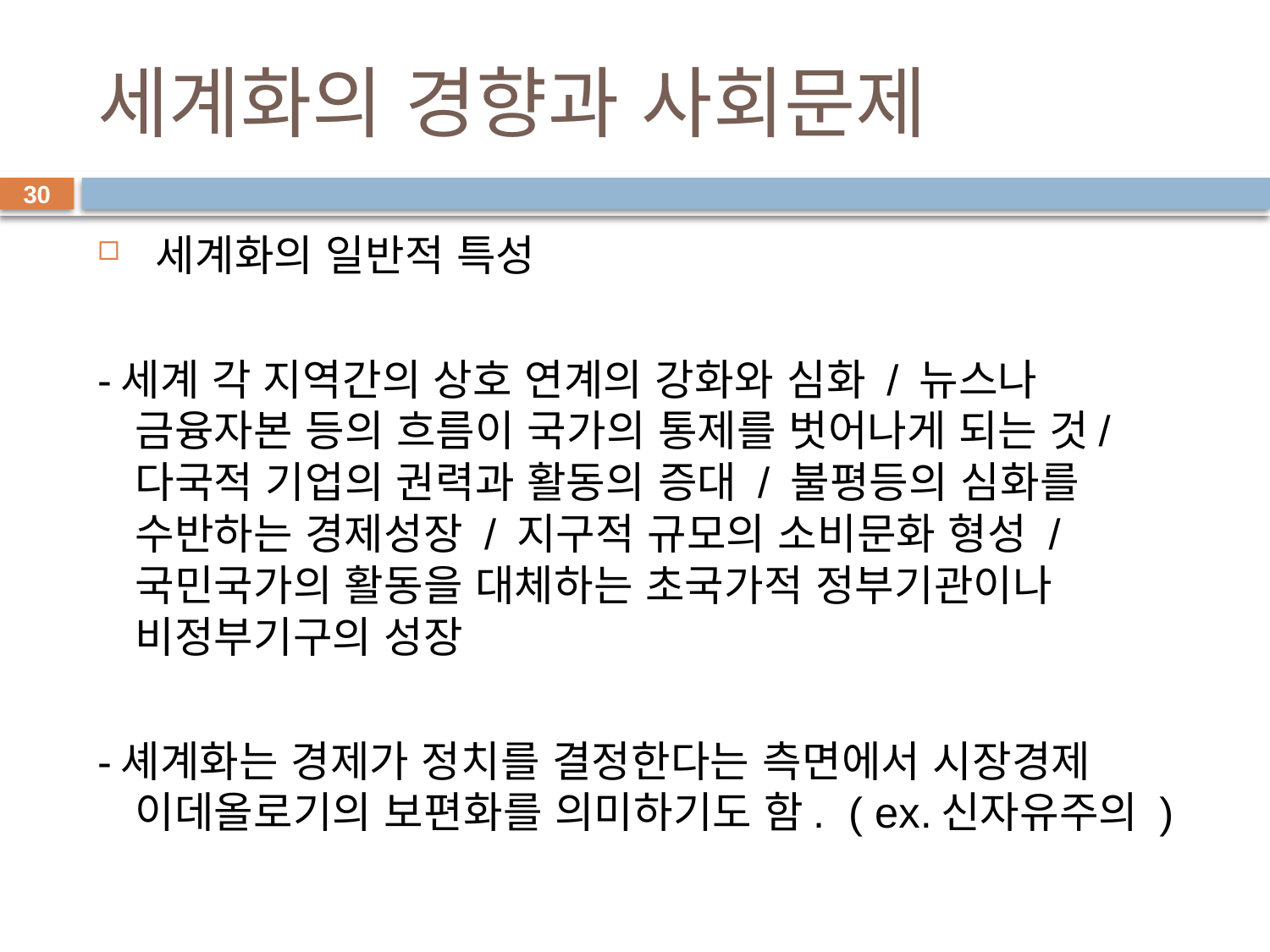

# 세계화의 경향과 사회문제
30
 세계화의 일반적 특성

-세계 각 지역간의 상호 연계의 강화와 심화 / 뉴스나 금융자본 등의 흐름이 국가의 통제를 벗어나게 되는 것/ 다국적 기업의 권력과 활동의 증대 / 불평등의 심화를 수반하는 경제성장 / 지구적 규모의 소비문화 형성 / 국민국가의 활동을 대체하는 초국가적 정부기관이나 비정부기구의 성장

-셰계화는 경제가 정치를 결정한다는 측면에서 시장경제 이데올로기의 보편화를 의미하기도 함.  ( ex.신자유주의 )